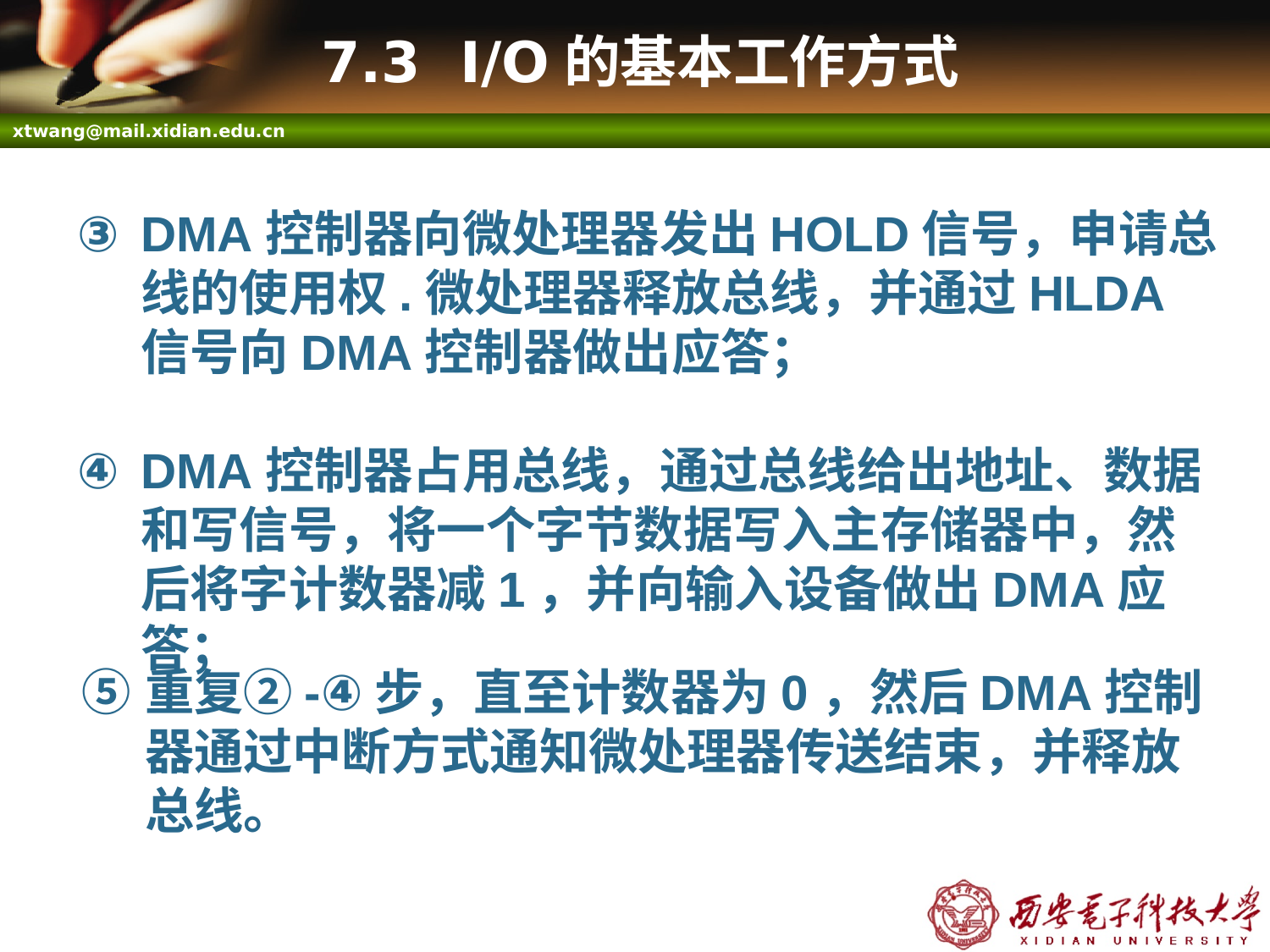

# 7.3  I/O的基本工作方式
DMA控制器向微处理器发出HOLD信号，申请总线的使用权.微处理器释放总线，并通过HLDA信号向DMA控制器做出应答；

DMA控制器占用总线，通过总线给出地址、数据和写信号，将一个字节数据写入主存储器中，然后将字计数器减1，并向输入设备做出DMA应答；
重复②-④步，直至计数器为0，然后DMA控制器通过中断方式通知微处理器传送结束，并释放总线。